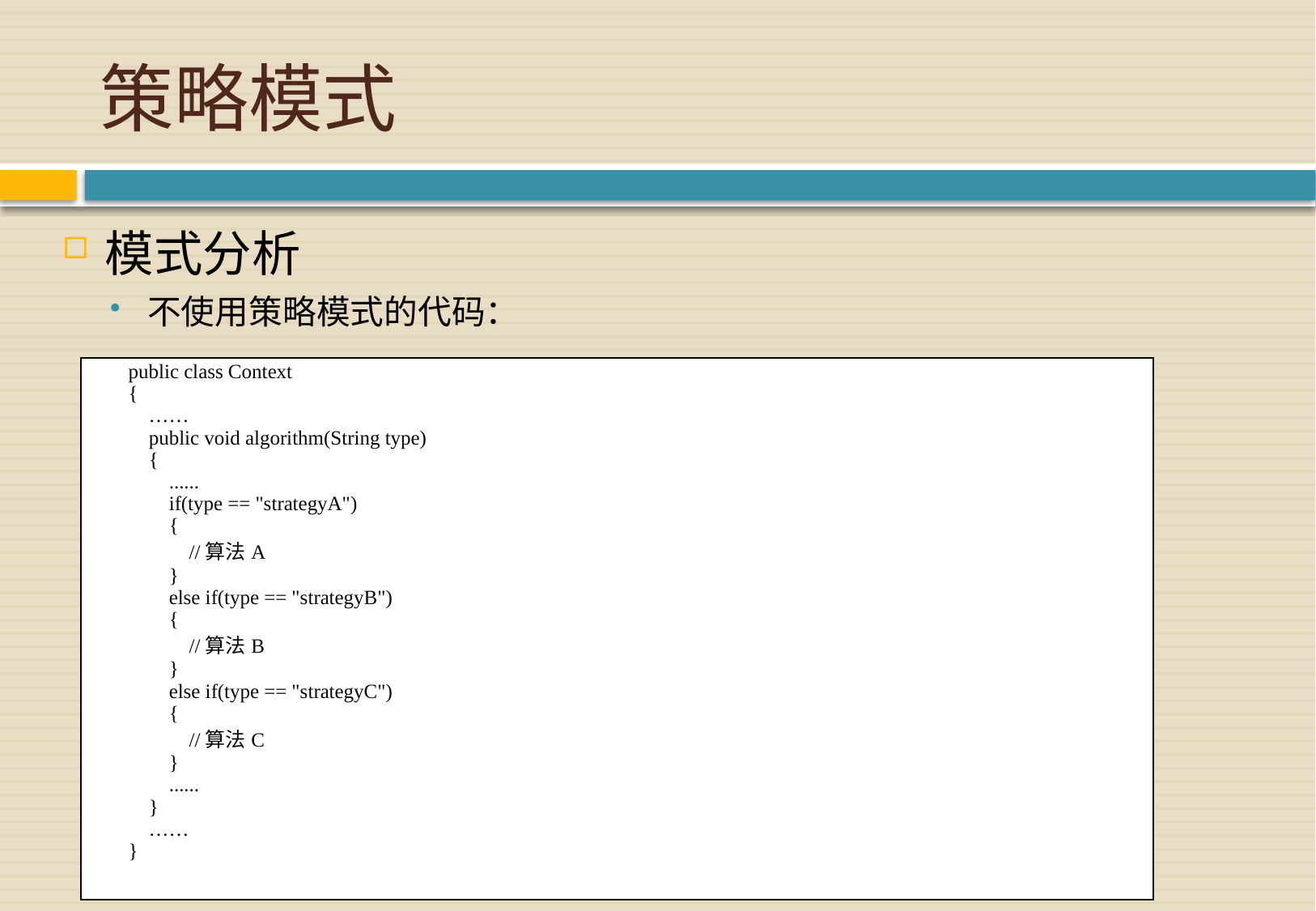

# 策略模式
模式分析
不使用策略模式的代码：
| public class Context { …… public void algorithm(String type) { ...... if(type == "strategyA") { //算法A } else if(type == "strategyB") { //算法B } else if(type == "strategyC") { //算法C } ...... } …… } |
| --- |